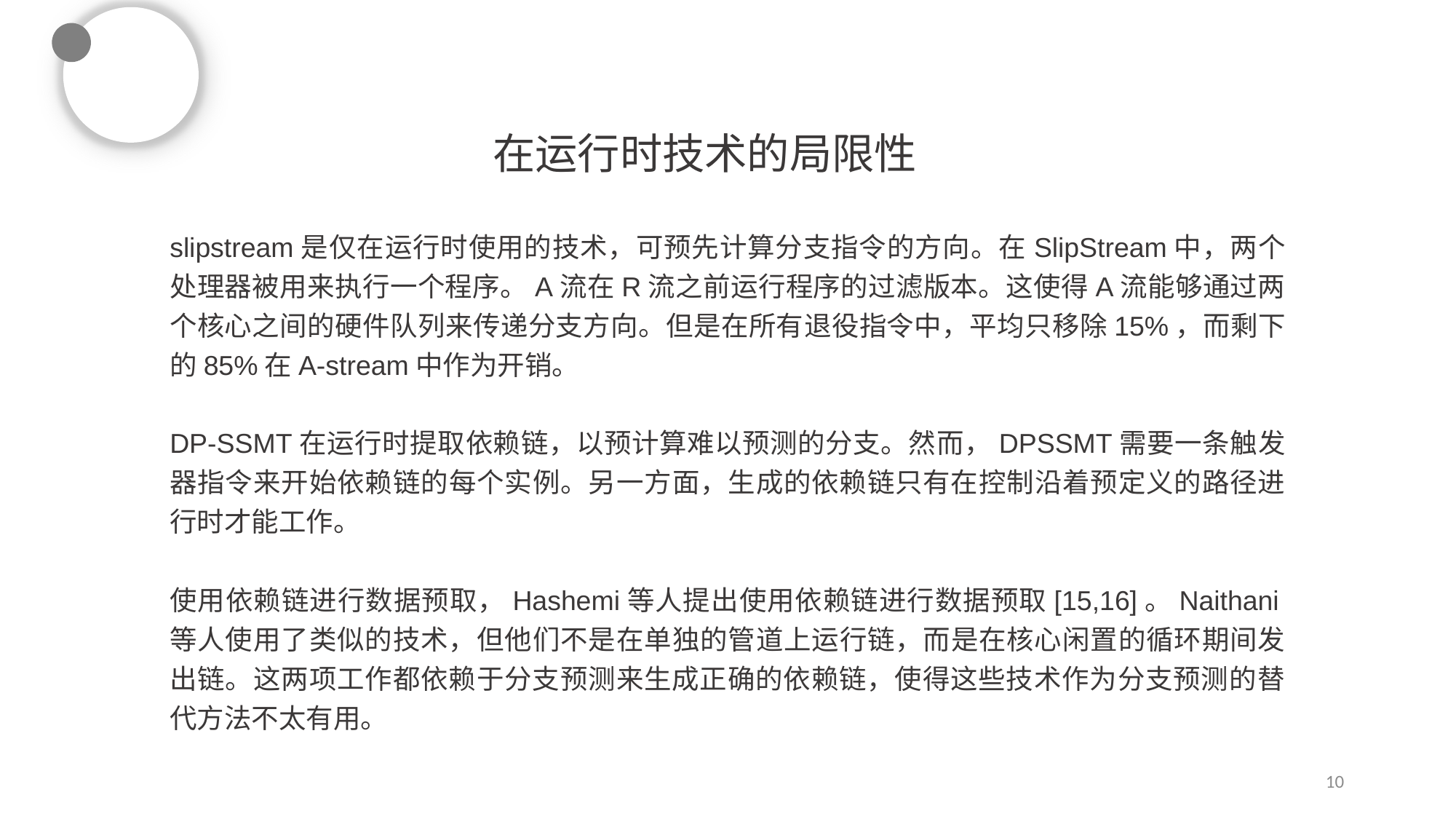

在运行时技术的局限性
slipstream是仅在运行时使用的技术，可预先计算分支指令的方向。在SlipStream中，两个处理器被用来执行一个程序。A流在R流之前运行程序的过滤版本。这使得A流能够通过两个核心之间的硬件队列来传递分支方向。但是在所有退役指令中，平均只移除15%，而剩下的85%在A-stream中作为开销。

DP-SSMT在运行时提取依赖链，以预计算难以预测的分支。然而，DPSSMT需要一条触发器指令来开始依赖链的每个实例。另一方面，生成的依赖链只有在控制沿着预定义的路径进行时才能工作。

使用依赖链进行数据预取，Hashemi等人提出使用依赖链进行数据预取[15,16]。Naithani等人使用了类似的技术，但他们不是在单独的管道上运行链，而是在核心闲置的循环期间发出链。这两项工作都依赖于分支预测来生成正确的依赖链，使得这些技术作为分支预测的替代方法不太有用。

10